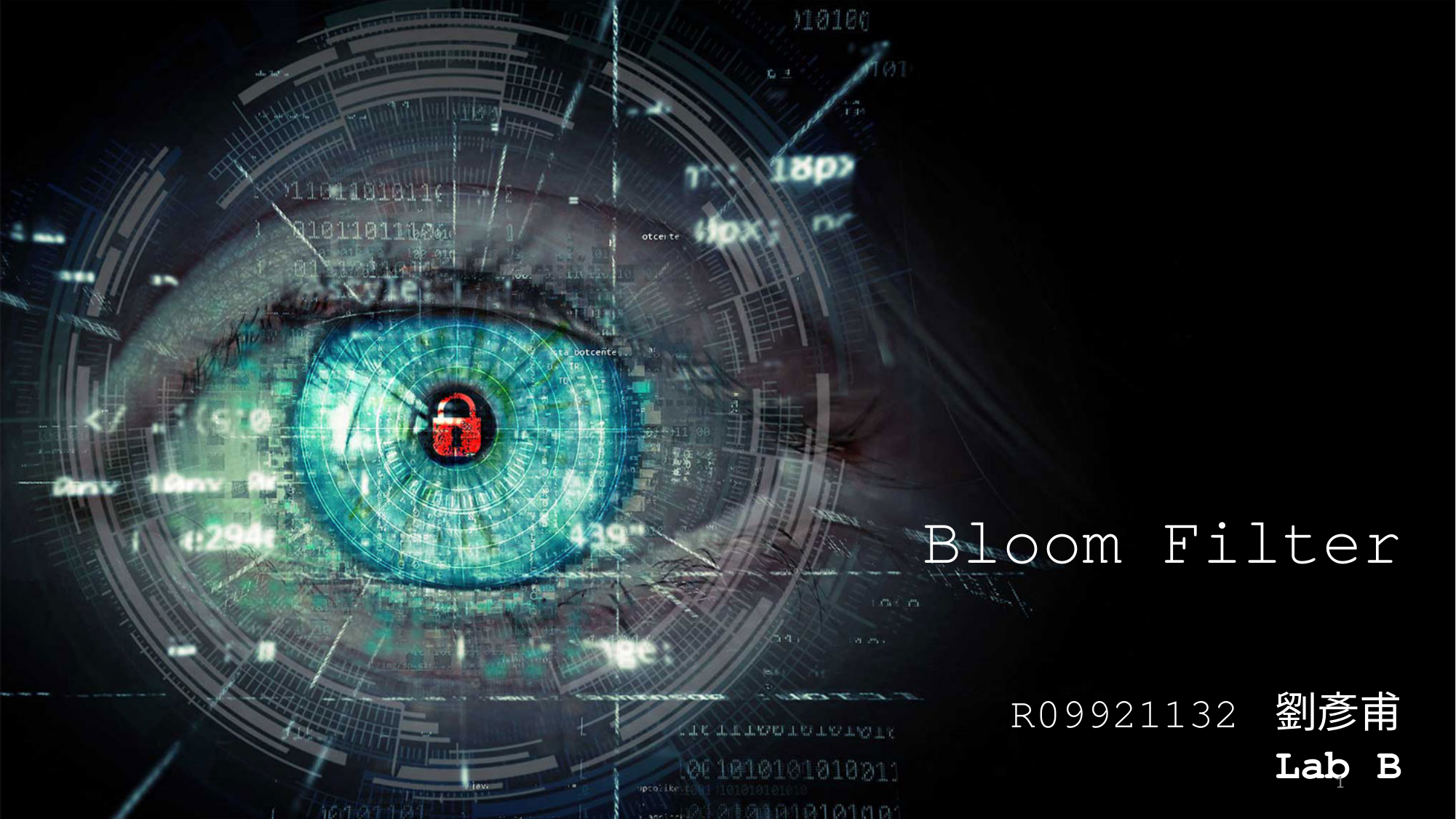

Bloom Filter
R09921132 劉彥甫
Lab B
1